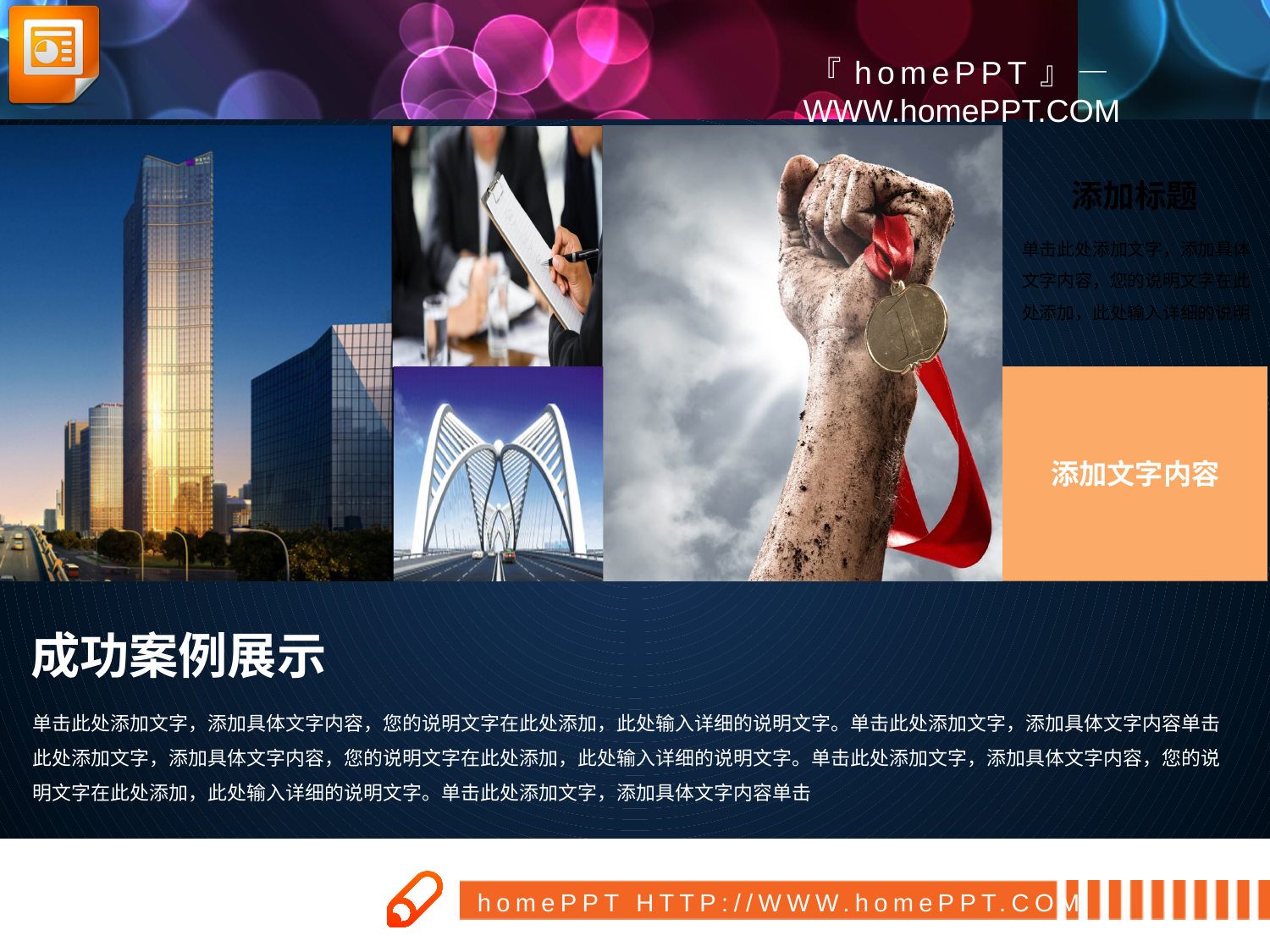

添加标题
单击此处添加文字，添加具体文字内容，您的说明文字在此处添加，此处输入详细的说明

添加文字内容
成功案例展示
单击此处添加文字，添加具体文字内容，您的说明文字在此处添加，此处输入详细的说明文字。单击此处添加文字，添加具体文字内容单击此处添加文字，添加具体文字内容，您的说明文字在此处添加，此处输入详细的说明文字。单击此处添加文字，添加具体文字内容，您的说明文字在此处添加，此处输入详细的说明文字。单击此处添加文字，添加具体文字内容单击